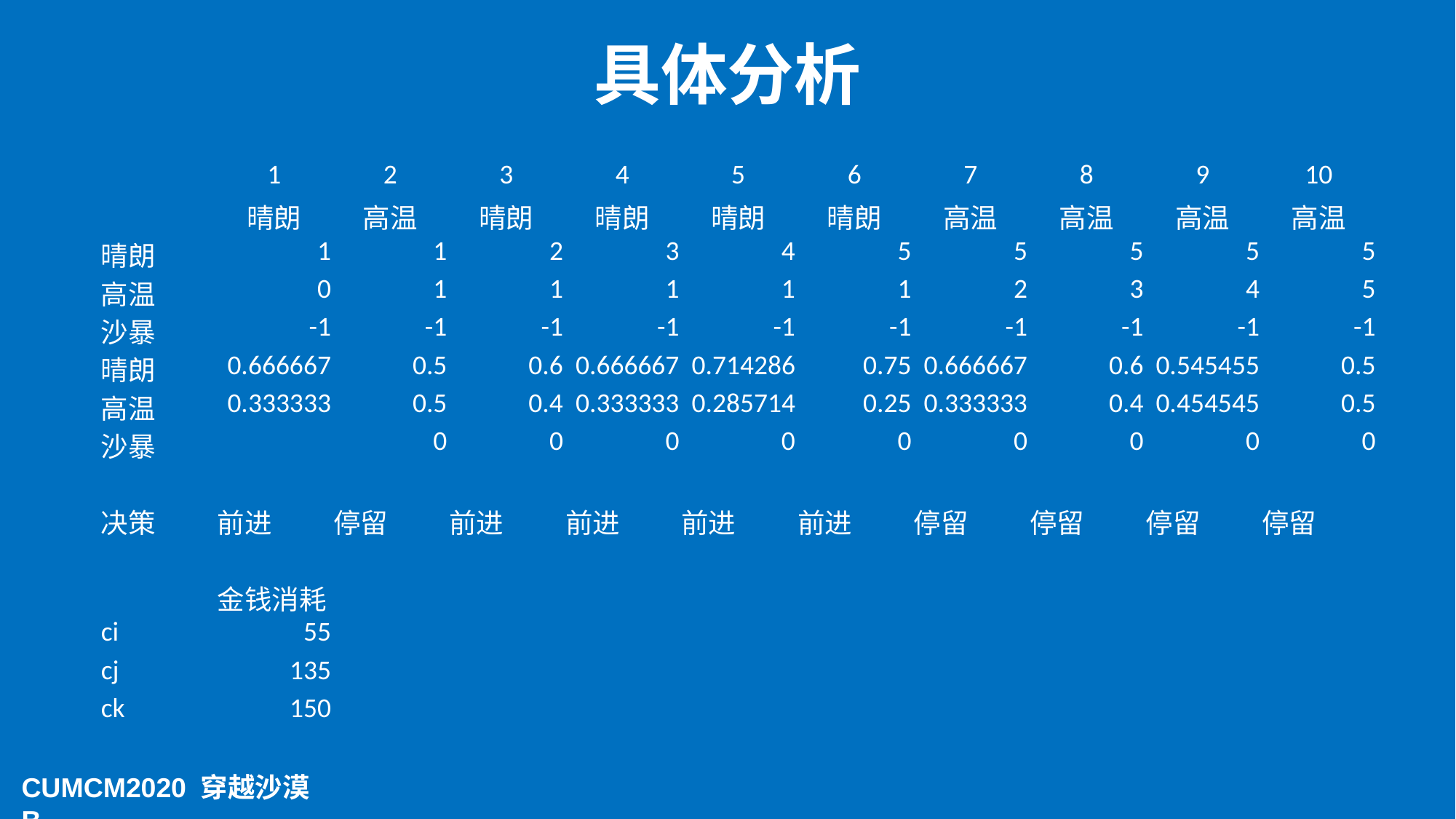

# 具体分析
|  | 1 | 2 | 3 | 4 | 5 | 6 | 7 | 8 | 9 | 10 |
| --- | --- | --- | --- | --- | --- | --- | --- | --- | --- | --- |
|  | 晴朗 | 高温 | 晴朗 | 晴朗 | 晴朗 | 晴朗 | 高温 | 高温 | 高温 | 高温 |
| 晴朗 | 1 | 1 | 2 | 3 | 4 | 5 | 5 | 5 | 5 | 5 |
| 高温 | 0 | 1 | 1 | 1 | 1 | 1 | 2 | 3 | 4 | 5 |
| 沙暴 | -1 | -1 | -1 | -1 | -1 | -1 | -1 | -1 | -1 | -1 |
| 晴朗 | 0.666667 | 0.5 | 0.6 | 0.666667 | 0.714286 | 0.75 | 0.666667 | 0.6 | 0.545455 | 0.5 |
| 高温 | 0.333333 | 0.5 | 0.4 | 0.333333 | 0.285714 | 0.25 | 0.333333 | 0.4 | 0.454545 | 0.5 |
| 沙暴 |  | 0 | 0 | 0 | 0 | 0 | 0 | 0 | 0 | 0 |
|  |  |  |  |  |  |  |  |  |  |  |
| 决策 | 前进 | 停留 | 前进 | 前进 | 前进 | 前进 | 停留 | 停留 | 停留 | 停留 |
|  |  |  |  |  |  |  |  |  |  |  |
|  | 金钱消耗 |  |  |  |  |  |  |  |  |  |
| ci | 55 |  |  |  |  |  |  |  |  |  |
| cj | 135 |  |  |  |  |  |  |  |  |  |
| ck | 150 |  |  |  |  |  |  |  |  |  |
CUMCM2020 穿越沙漠B